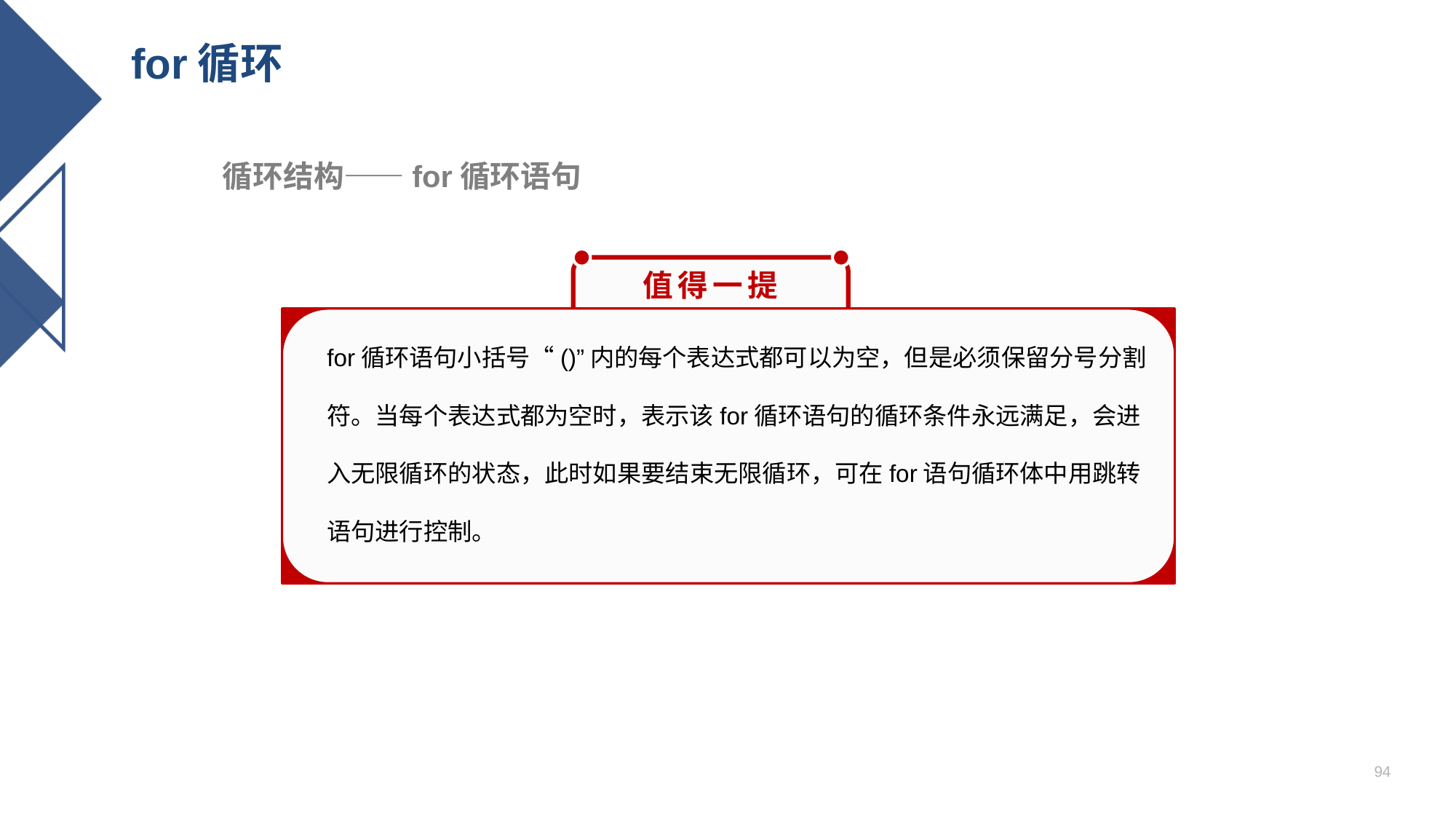

# for循环
循环结构——for循环语句

值得一提

for循环语句小括号“()”内的每个表达式都可以为空，但是必须保留分号分割符。当每个表达式都为空时，表示该for循环语句的循环条件永远满足，会进入无限循环的状态，此时如果要结束无限循环，可在for语句循环体中用跳转语句进行控制。

94